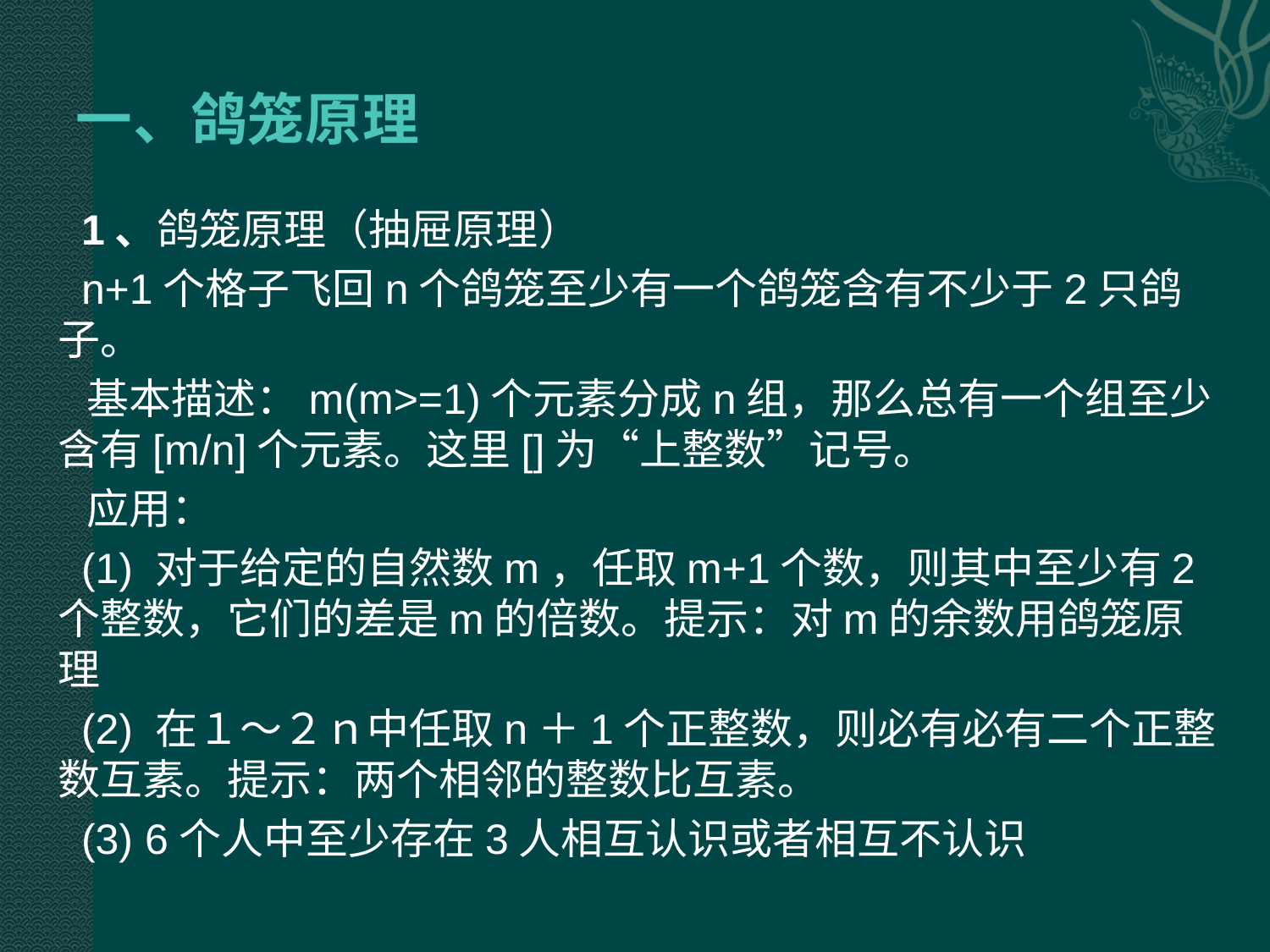

# 一、鸽笼原理
  1、鸽笼原理（抽屉原理）
  n+1个格子飞回n个鸽笼至少有一个鸽笼含有不少于2只鸽子。
  基本描述：m(m>=1)个元素分成n组，那么总有一个组至少含有[m/n]个元素。这里[]为“上整数”记号。
  应用：
  (1) 对于给定的自然数m，任取m+1个数，则其中至少有2个整数，它们的差是m的倍数。提示：对m的余数用鸽笼原理
  (2) 在１～２ｎ中任取n＋1个正整数，则必有必有二个正整数互素。提示：两个相邻的整数比互素。
  (3) 6个人中至少存在3人相互认识或者相互不认识